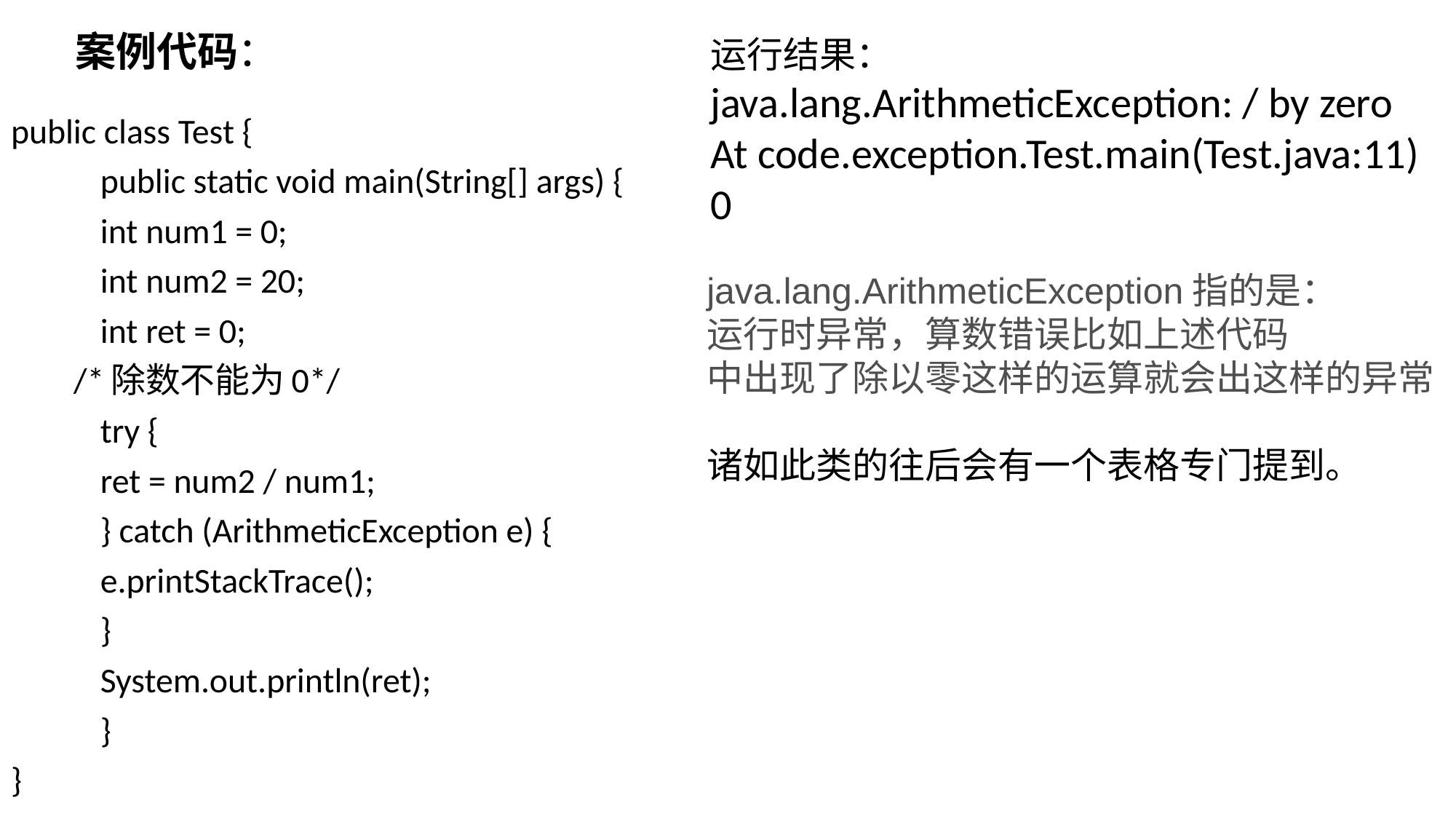

# 案例代码：
运行结果：
java.lang.ArithmeticException: / by zero
At code.exception.Test.main(Test.java:11)
0
public class Test {
	public static void main(String[] args) {
		int num1 = 0;
		int num2 = 20;
		int ret = 0;
        /*除数不能为0*/
		try {
			ret = num2 / num1;
		} catch (ArithmeticException e) {
			e.printStackTrace();
		}
		System.out.println(ret);
	}
}
java.lang.ArithmeticException指的是：
运行时异常，算数错误比如上述代码
中出现了除以零这样的运算就会出这样的异常

诸如此类的往后会有一个表格专门提到。